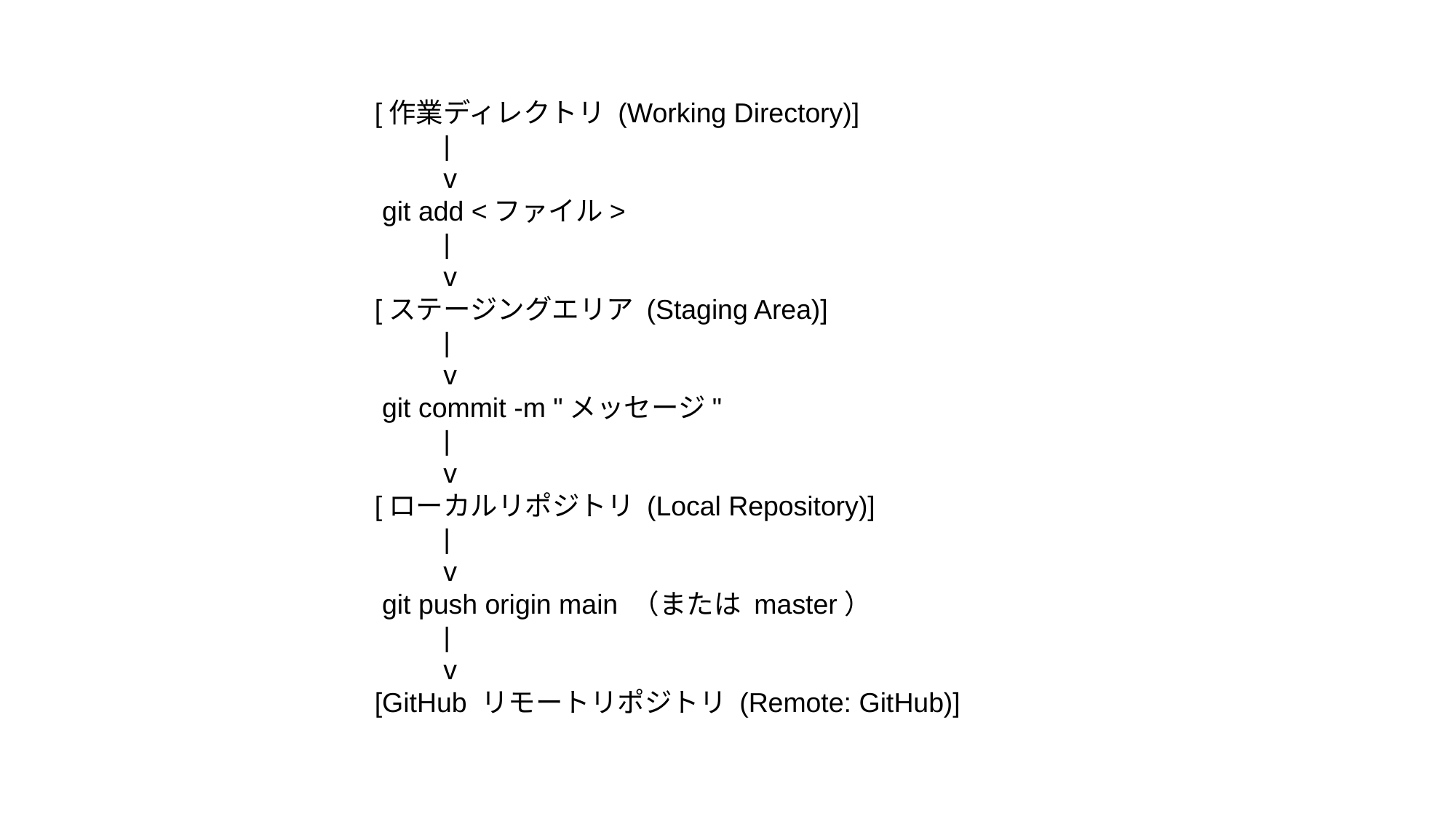

[作業ディレクトリ (Working Directory)]
         |
         v
 git add <ファイル>
         |
         v
[ステージングエリア (Staging Area)]
         |
         v
 git commit -m "メッセージ"
         |
         v
[ローカルリポジトリ (Local Repository)]
         |
         v
 git push origin main （または master）
         |
         v
[GitHub リモートリポジトリ (Remote: GitHub)]